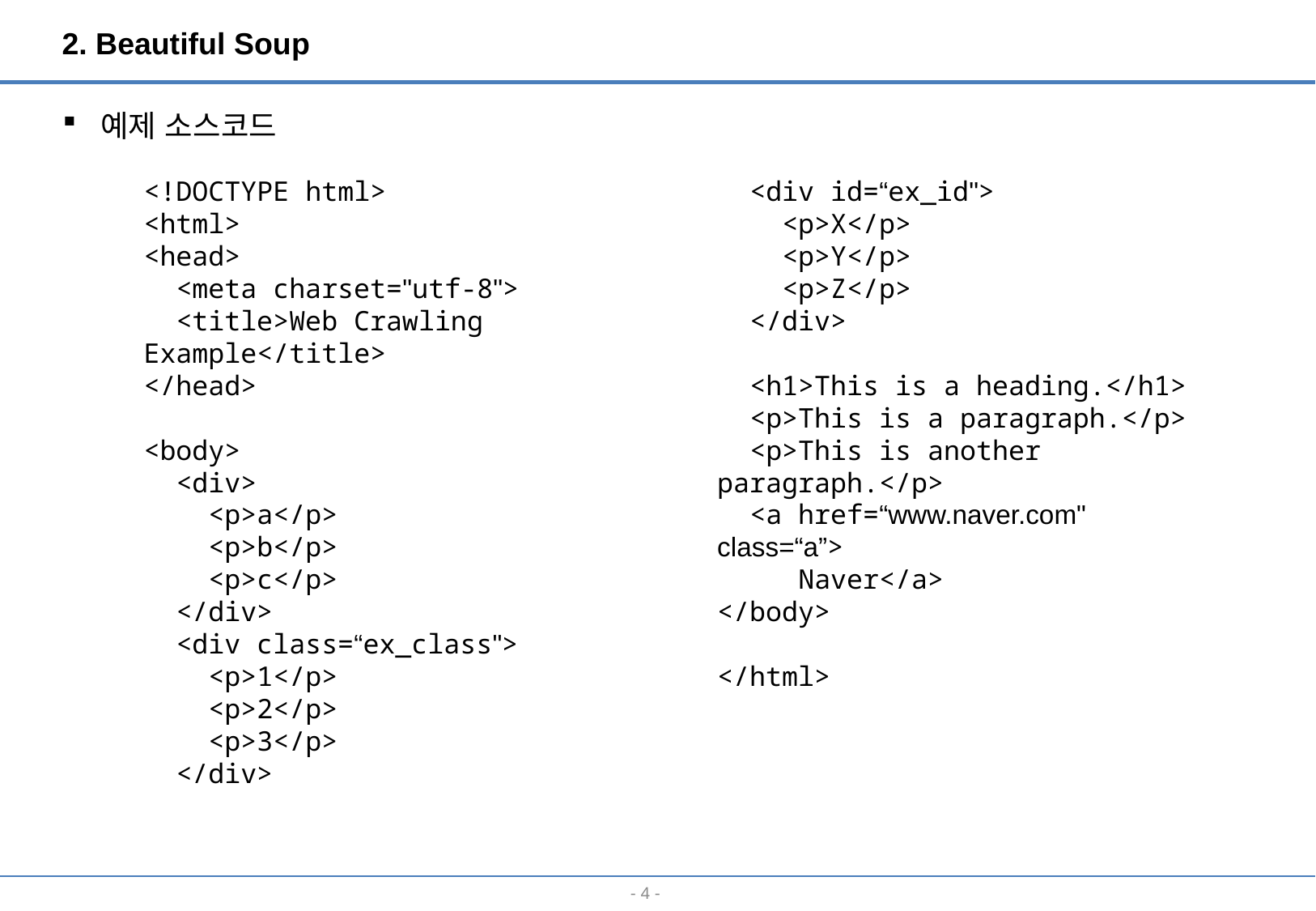

2. Beautiful Soup
예제 소스코드
<!DOCTYPE html>
<html>
<head>
  <meta charset="utf-8">
  <title>Web Crawling Example</title>
</head>

<body>
  <div>
    <p>a</p>
    <p>b</p>
    <p>c</p>
  </div>
  <div class=“ex_class">
    <p>1</p>
    <p>2</p>
    <p>3</p>
  </div>
  <div id=“ex_id">
    <p>X</p>
    <p>Y</p>
    <p>Z</p>
  </div>

  <h1>This is a heading.</h1>
  <p>This is a paragraph.</p>
  <p>This is another paragraph.</p>
  <a href=“www.naver.com" class=“a”>
     Naver</a>
</body>

</html>
- 4 -